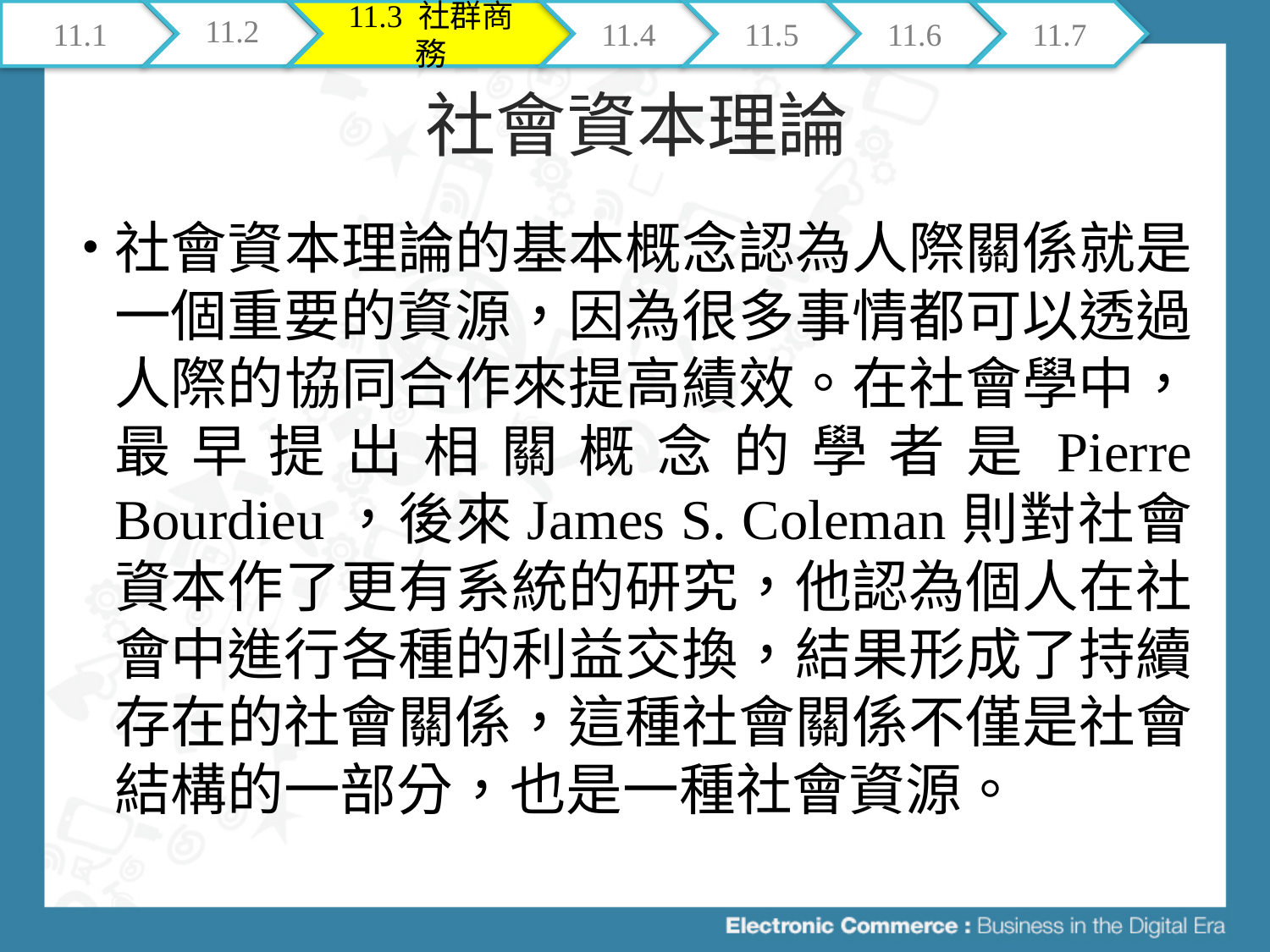

11.1
11.2
11.3 社群商務
11.4
11.5
11.6
11.7
# 社會資本理論
社會資本理論的基本概念認為人際關係就是一個重要的資源，因為很多事情都可以透過人際的協同合作來提高績效。在社會學中，最早提出相關概念的學者是Pierre Bourdieu，後來James S. Coleman則對社會資本作了更有系統的研究，他認為個人在社會中進行各種的利益交換，結果形成了持續存在的社會關係，這種社會關係不僅是社會結構的一部分，也是一種社會資源。